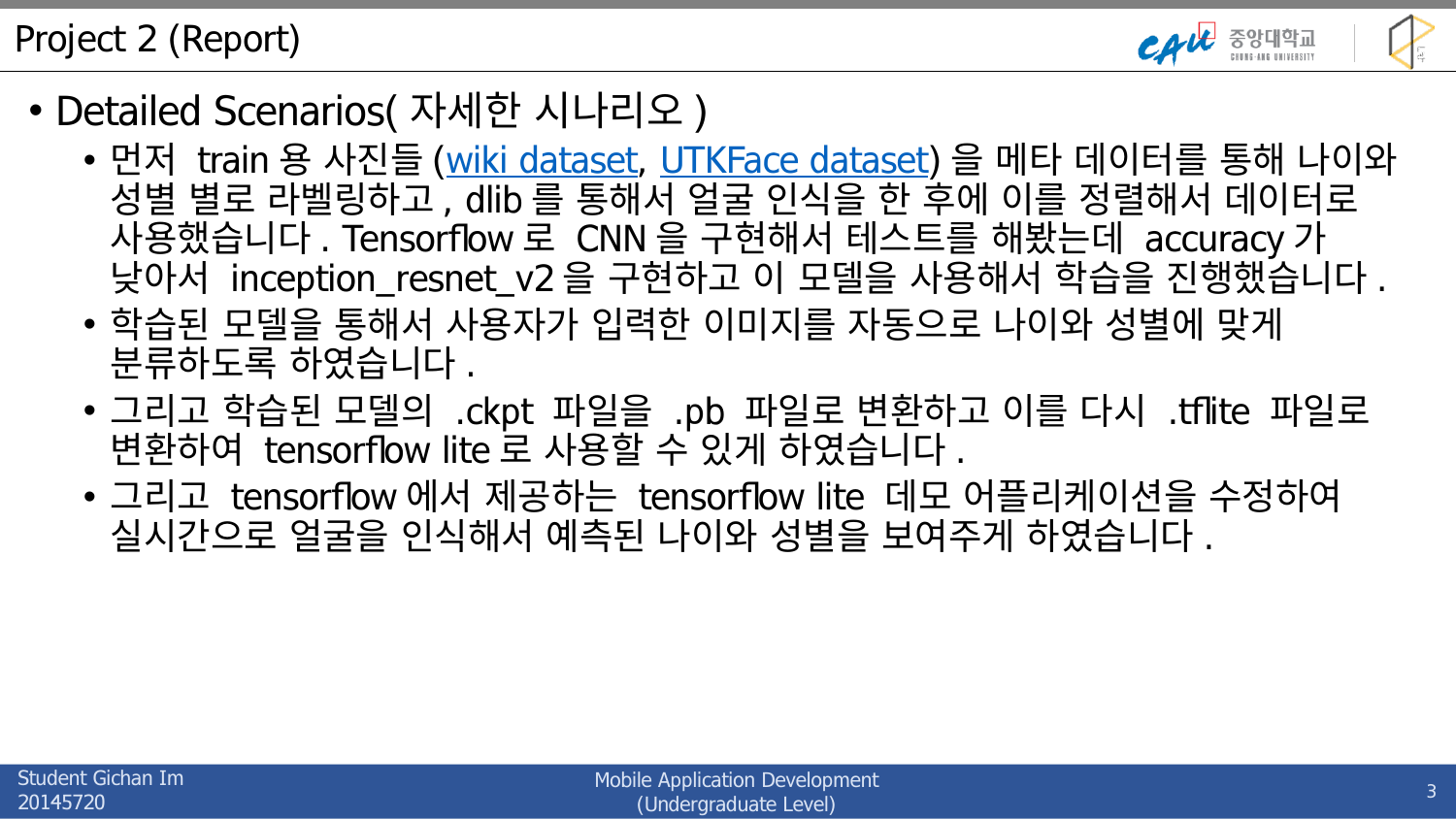

# Project 2 (Report)
Detailed Scenarios(자세한 시나리오)
먼저 train용 사진들(wiki dataset, UTKFace dataset)을 메타 데이터를 통해 나이와 성별 별로 라벨링하고, dlib를 통해서 얼굴 인식을 한 후에 이를 정렬해서 데이터로 사용했습니다. Tensorflow로 CNN을 구현해서 테스트를 해봤는데 accuracy가 낮아서 inception_resnet_v2을 구현하고 이 모델을 사용해서 학습을 진행했습니다.
학습된 모델을 통해서 사용자가 입력한 이미지를 자동으로 나이와 성별에 맞게 분류하도록 하였습니다.
그리고 학습된 모델의 .ckpt 파일을 .pb 파일로 변환하고 이를 다시 .tflite 파일로 변환하여 tensorflow lite로 사용할 수 있게 하였습니다.
그리고 tensorflow에서 제공하는 tensorflow lite 데모 어플리케이션을 수정하여 실시간으로 얼굴을 인식해서 예측된 나이와 성별을 보여주게 하였습니다.

3